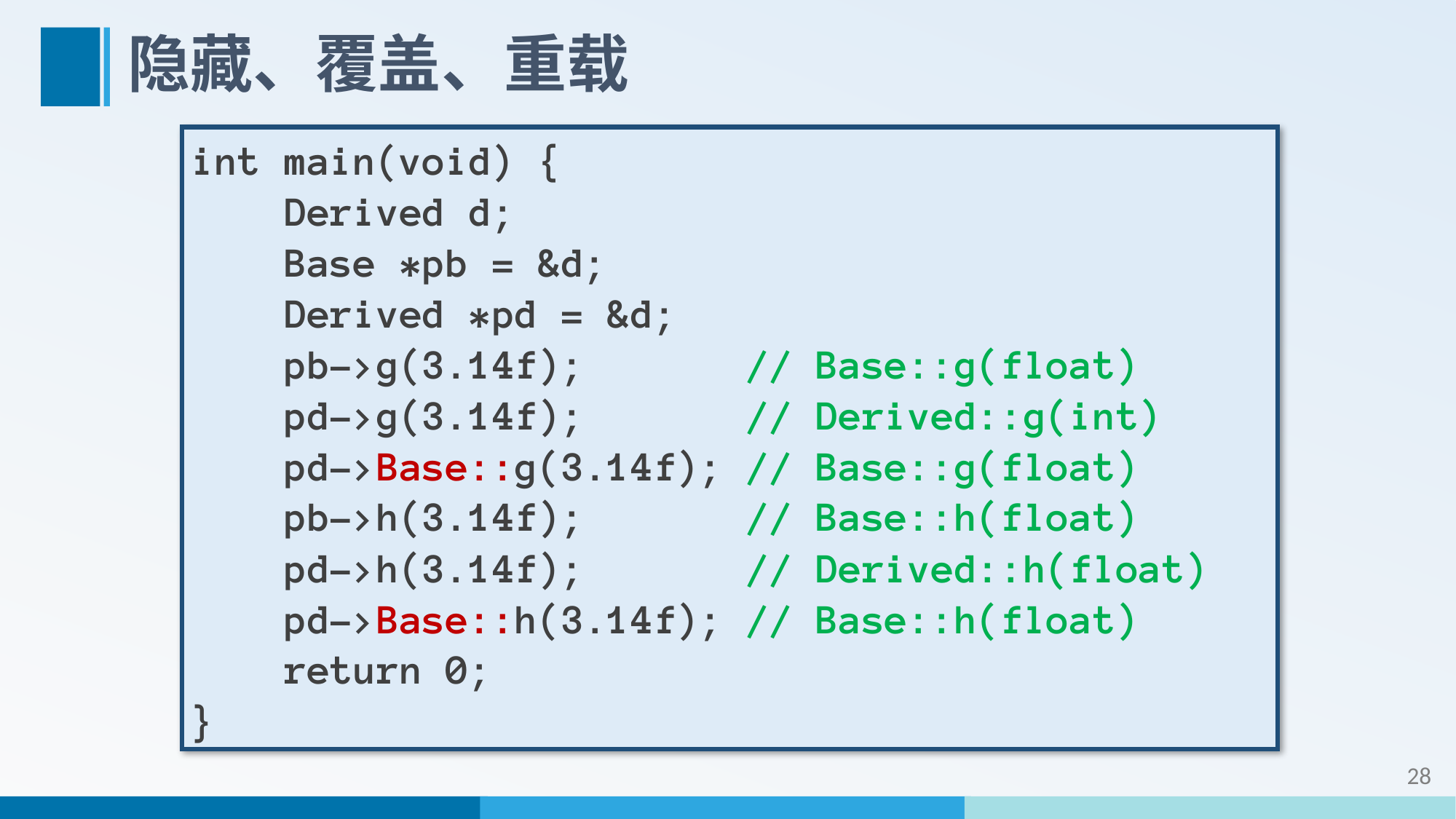

# 隐藏、覆盖、重载
int main(void) {
    Derived d;
    Base *pb = &d;
    Derived *pd = &d;
    pb->g(3.14f);       // Base::g(float)
    pd->g(3.14f);       // Derived::g(int)
    pd->Base::g(3.14f); // Base::g(float)
    pb->h(3.14f);       // Base::h(float)
    pd->h(3.14f);       // Derived::h(float)
    pd->Base::h(3.14f); // Base::h(float)
    return 0;
}